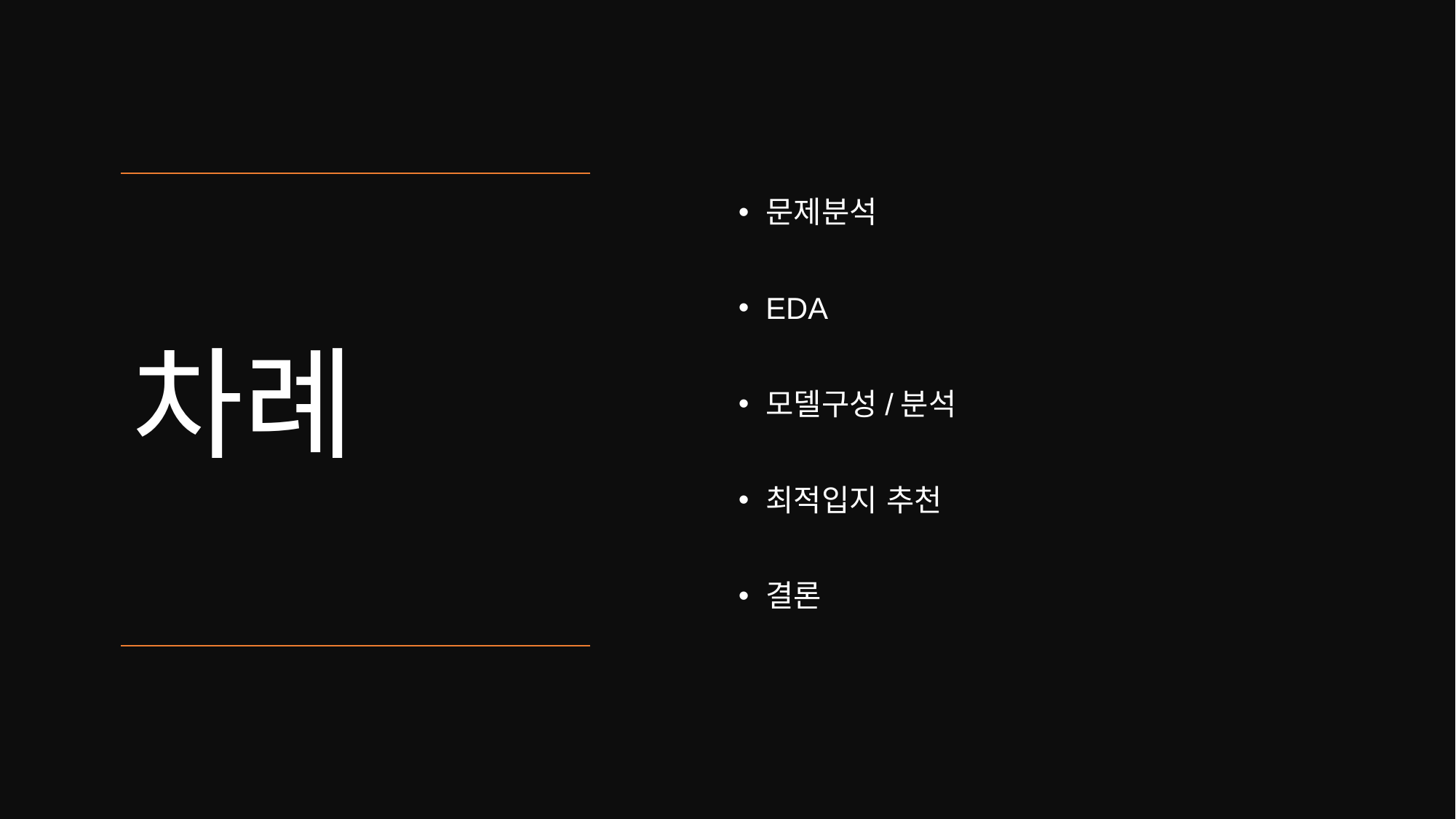

문제분석

EDA

모델구성/분석

최적입지 추천

결론
# 차례